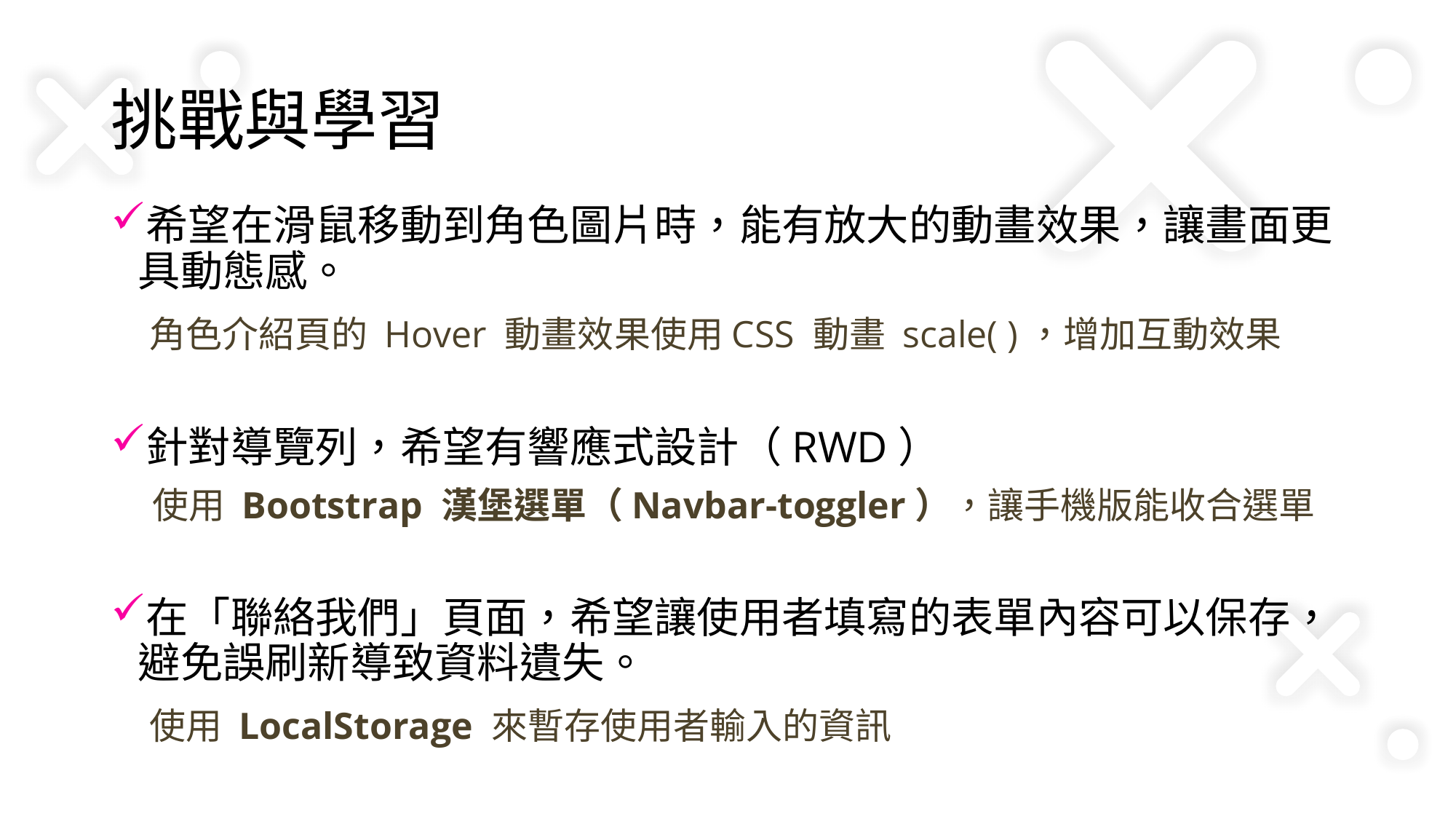

# 挑戰與學習
希望在滑鼠移動到角色圖片時，能有放大的動畫效果，讓畫面更具動態感。
   角色介紹頁的 Hover 動畫效果使用CSS 動畫 scale( )，增加互動效果

針對導覽列，希望有響應式設計（RWD）
    使用 Bootstrap 漢堡選單（Navbar-toggler），讓手機版能收合選單

在「聯絡我們」頁面，希望讓使用者填寫的表單內容可以保存，避免誤刷新導致資料遺失。
   使用 LocalStorage 來暫存使用者輸入的資訊